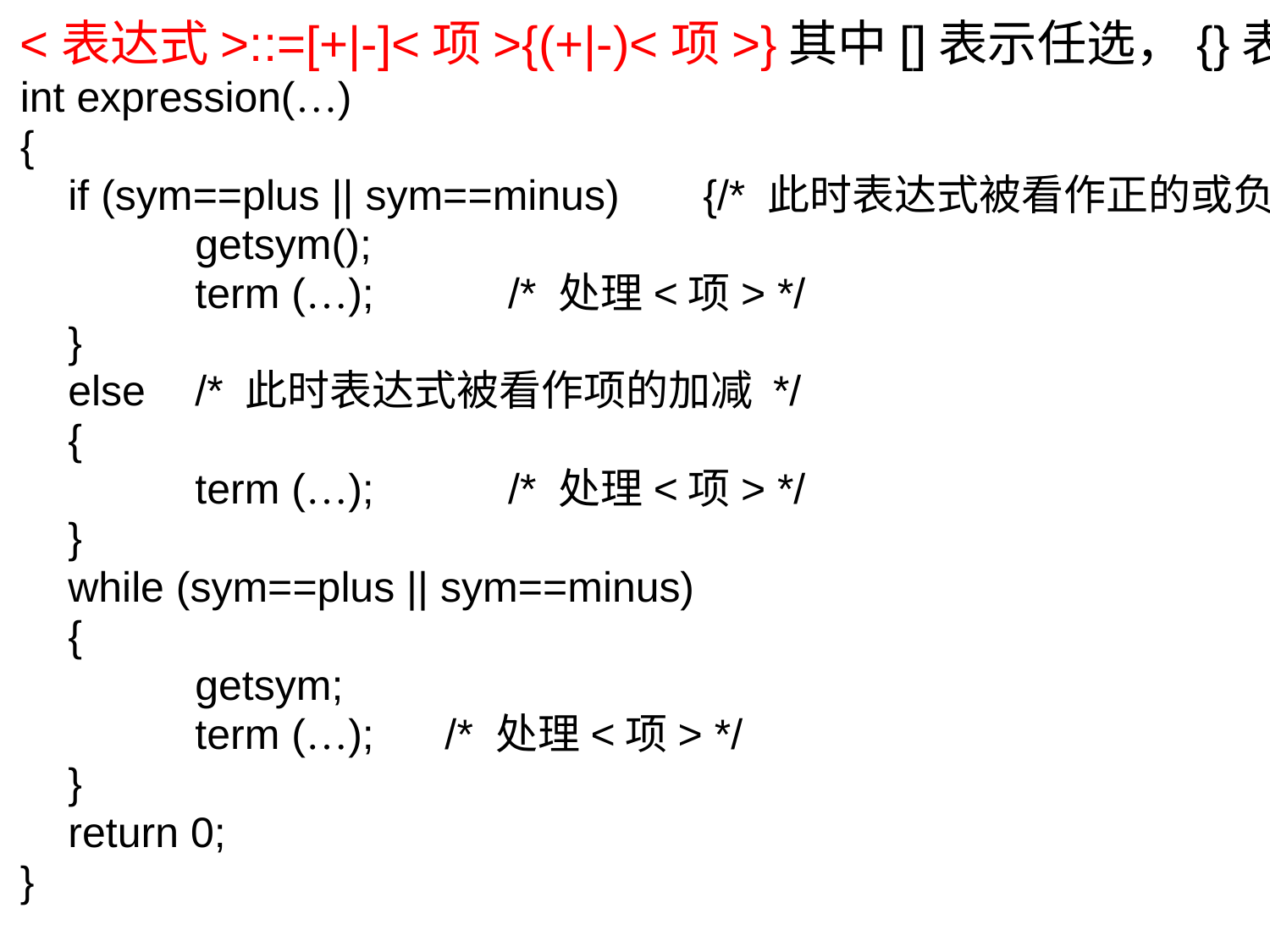

<表达式>::=[+|-]<项>{(+|-)<项>}其中[]表示任选，{}表示重复多次
int expression(…)
{
	if (sym==plus || sym==minus) 	{/* 此时表达式被看作正的或负的项 */
		getsym();
		term (…);	     /* 处理<项> */
	}
	else	/* 此时表达式被看作项的加减 */
	{
		term (…);	     /* 处理<项> */
	}
	while (sym==plus || sym==minus)
	{
		getsym;
		term (…);      /* 处理<项> */
	}
	return 0;
}